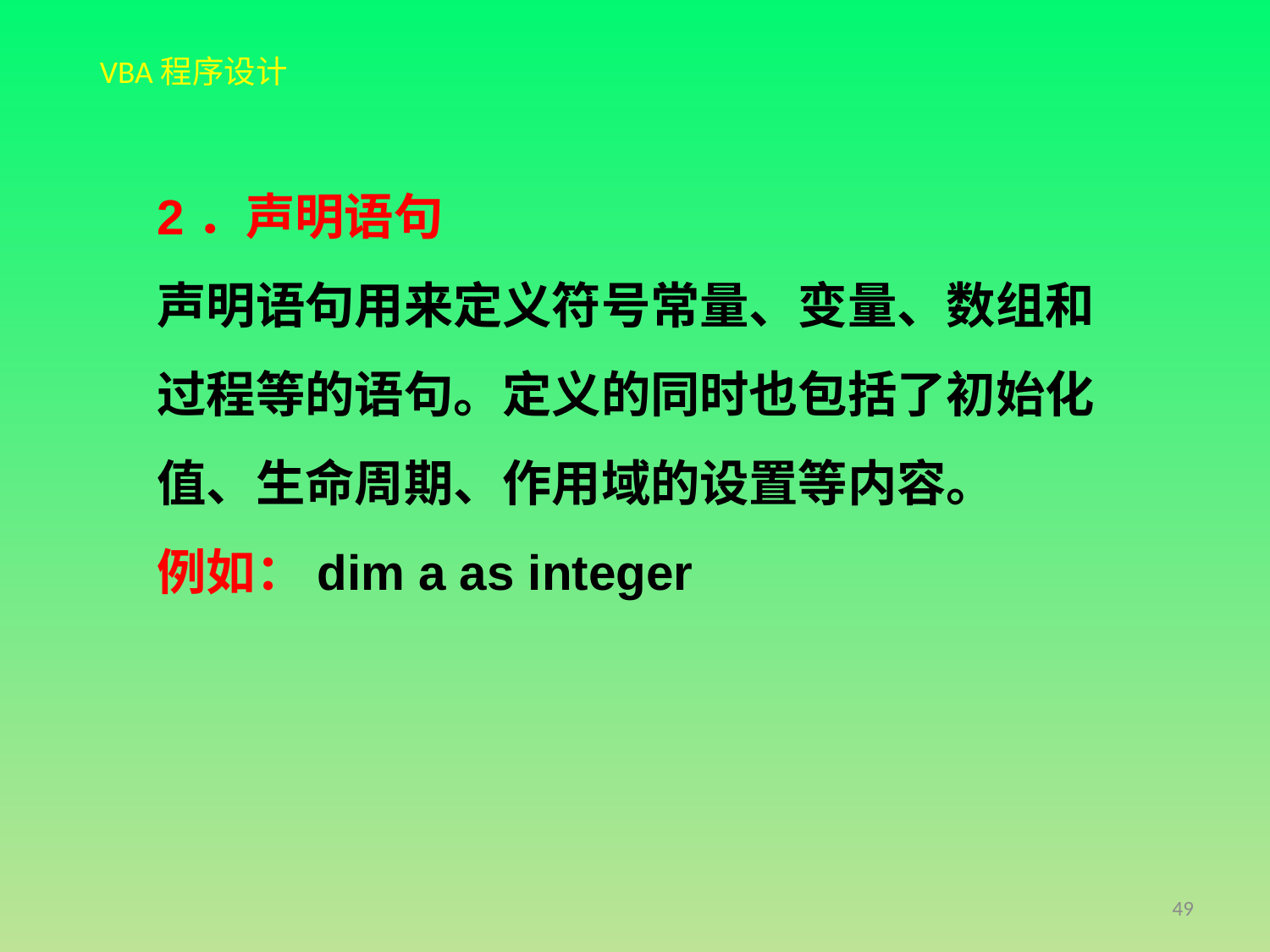

2．声明语句
声明语句用来定义符号常量、变量、数组和过程等的语句。定义的同时也包括了初始化值、生命周期、作用域的设置等内容。
例如：dim a as integer
49